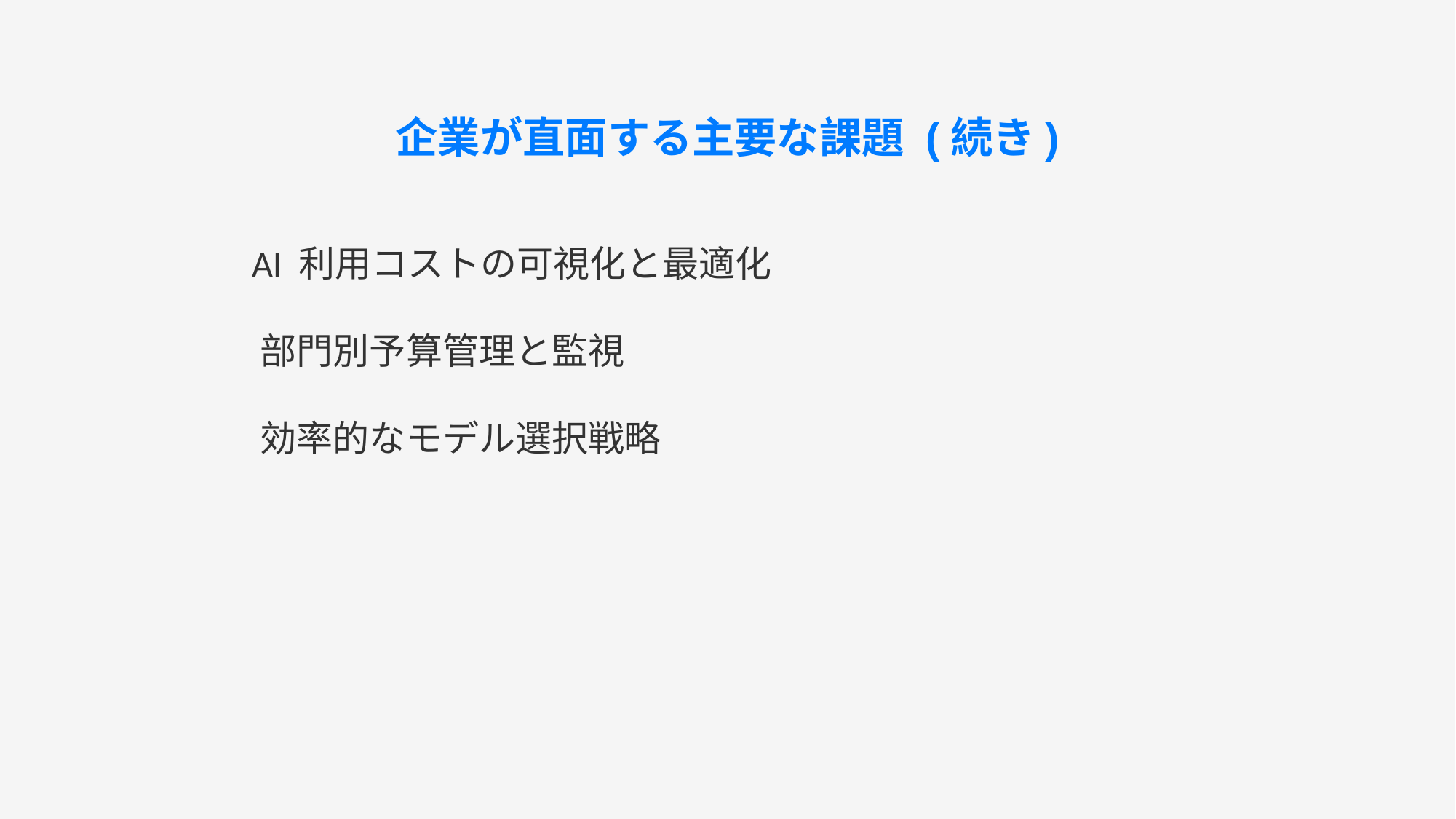

企業が直面する主要な課題 (続き)
 AI 利用コストの可視化と最適化
 部門別予算管理と監視
 効率的なモデル選択戦略